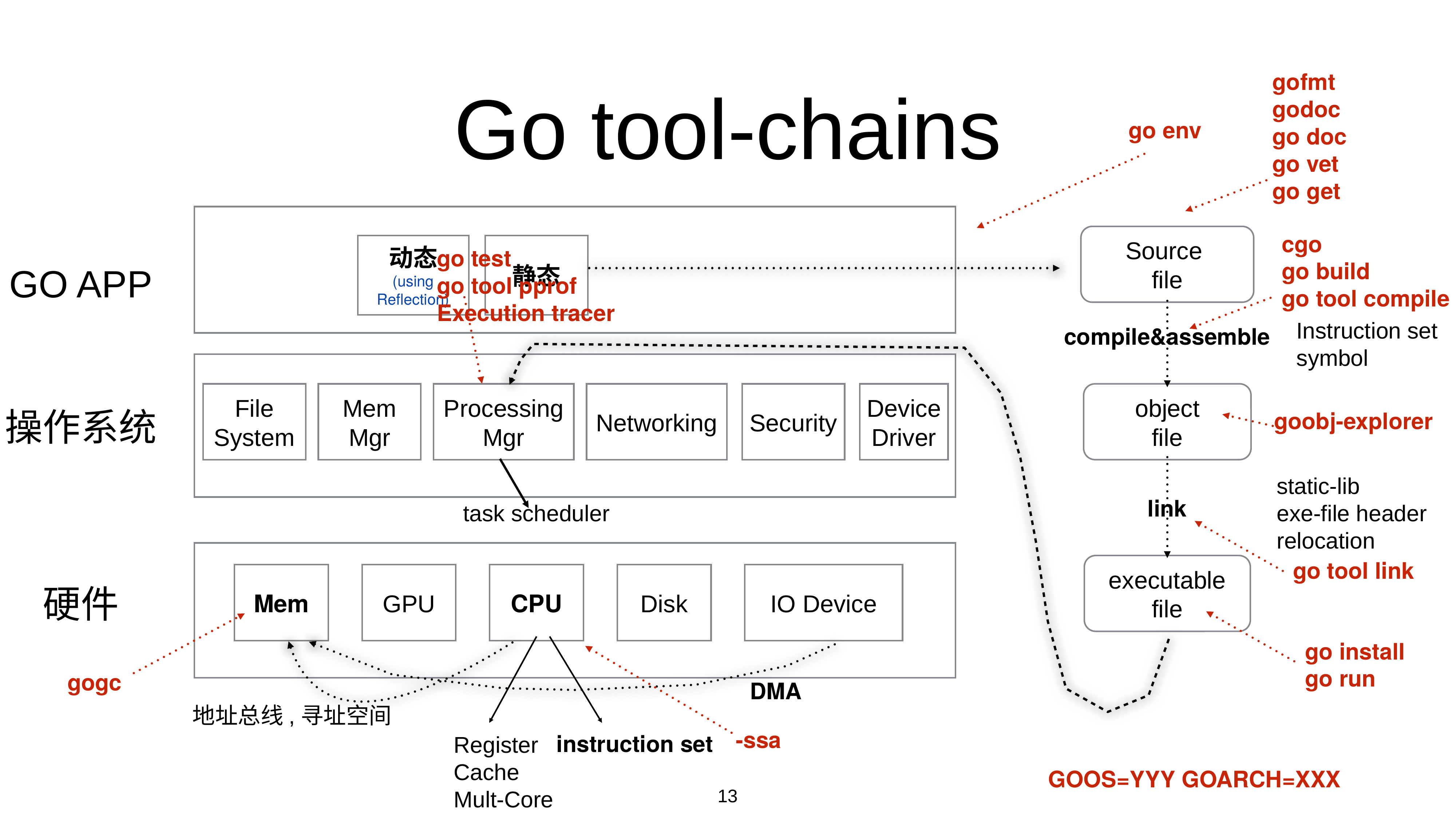

# Go tool-chains
gofmt
godoc
go doc
go vet
go get
go env

cgo
go build
go tool compile
Source
file
动态
(using Reflection)
静态
go test
go tool pprof
Execution tracer
GO APP

Instruction set
symbol
compile&assemble

File
System
Mem Mgr
Processing
Mgr
Networking
Security
Device
Driver
object
file
操作系统
goobj-explorer

static-lib
exe-file header
relocation
link
task scheduler

go tool link
executable
file
Mem
GPU
CPU
Disk
IO Device
硬件

go install
go run

gogc
DMA
地址总线,寻址空间
-ssa
instruction set
Register
Cache
Mult-Core
GOOS=YYY GOARCH=XXX
13